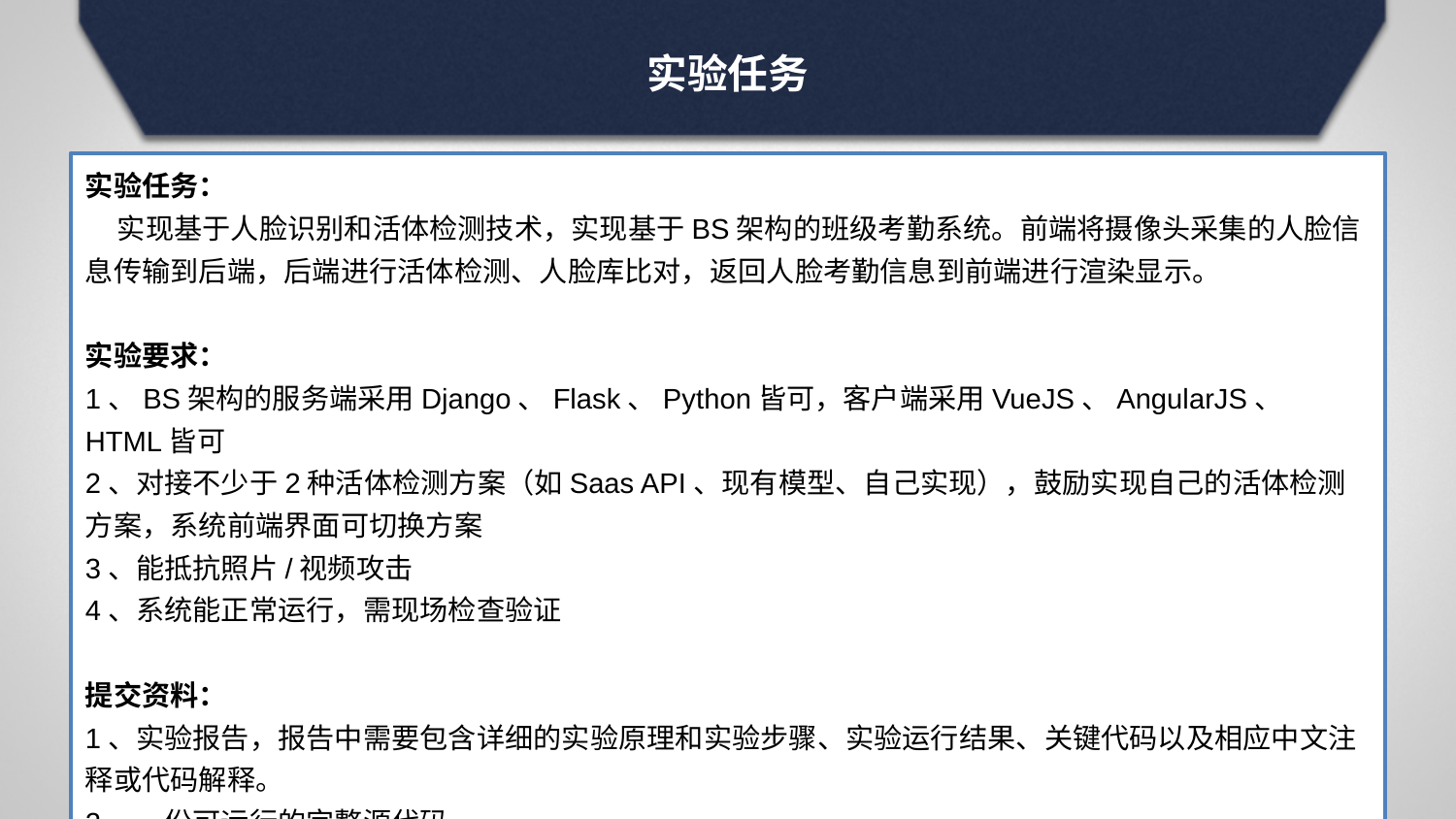

实验任务
实验任务：
    实现基于人脸识别和活体检测技术，实现基于BS架构的班级考勤系统。前端将摄像头采集的人脸信息传输到后端，后端进行活体检测、人脸库比对，返回人脸考勤信息到前端进行渲染显示。

实验要求：
1、BS架构的服务端采用Django、Flask、Python皆可，客户端采用VueJS、AngularJS、 HTML皆可
2、对接不少于2种活体检测方案（如Saas API、现有模型、自己实现），鼓励实现自己的活体检测方案，系统前端界面可切换方案
3、能抵抗照片/视频攻击
4、系统能正常运行，需现场检查验证

提交资料：
1、实验报告，报告中需要包含详细的实验原理和实验步骤、实验运行结果、关键代码以及相应中文注释或代码解释。
2、一份可运行的完整源代码
2